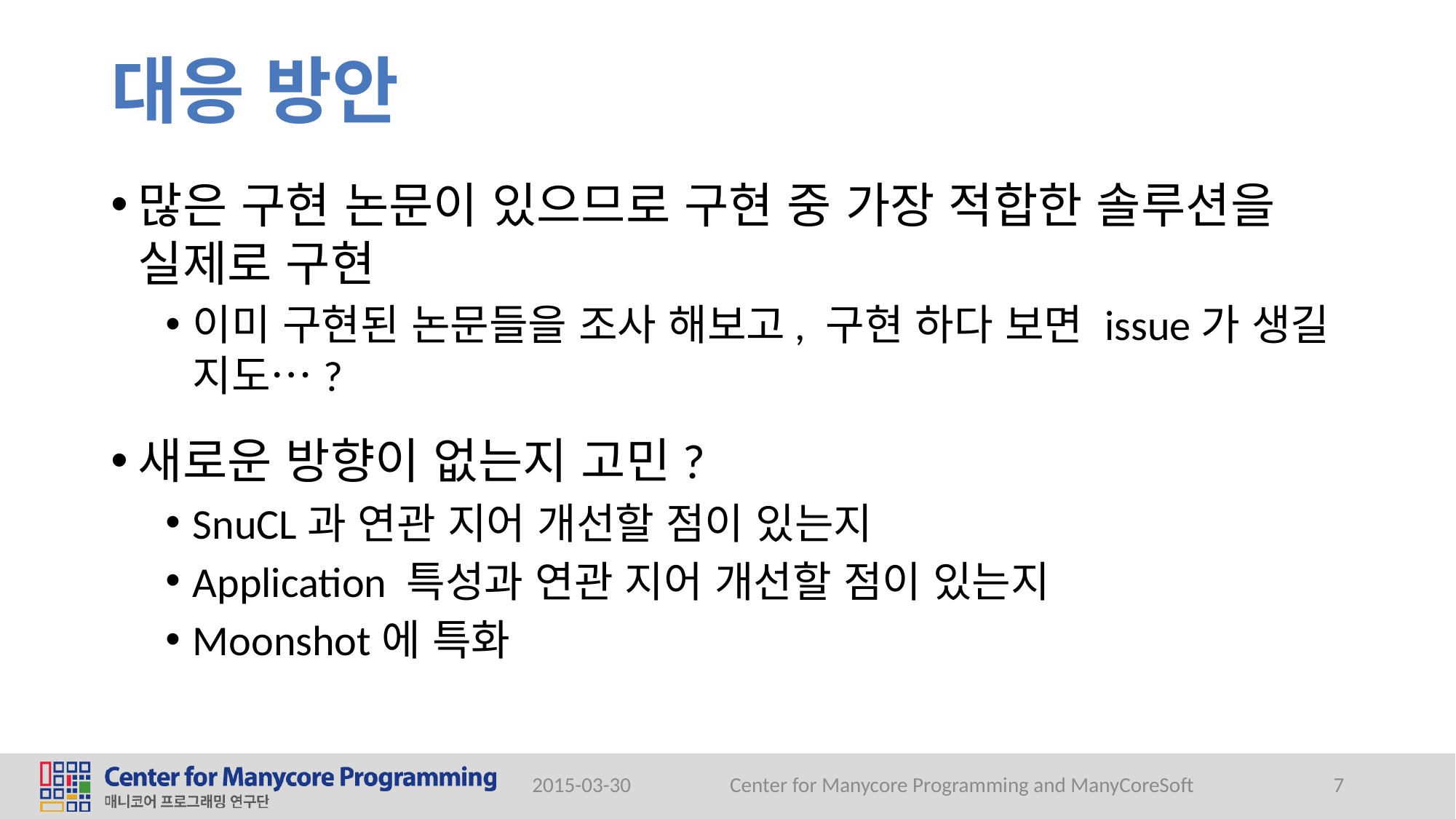

# 대응 방안
많은 구현 논문이 있으므로 구현 중 가장 적합한 솔루션을 실제로 구현
이미 구현된 논문들을 조사 해보고, 구현 하다 보면 issue가 생길 지도…?
새로운 방향이 없는지 고민?
SnuCL과 연관 지어 개선할 점이 있는지
Application 특성과 연관 지어 개선할 점이 있는지
Moonshot에 특화

2015-03-30
Center for Manycore Programming and ManyCoreSoft
7